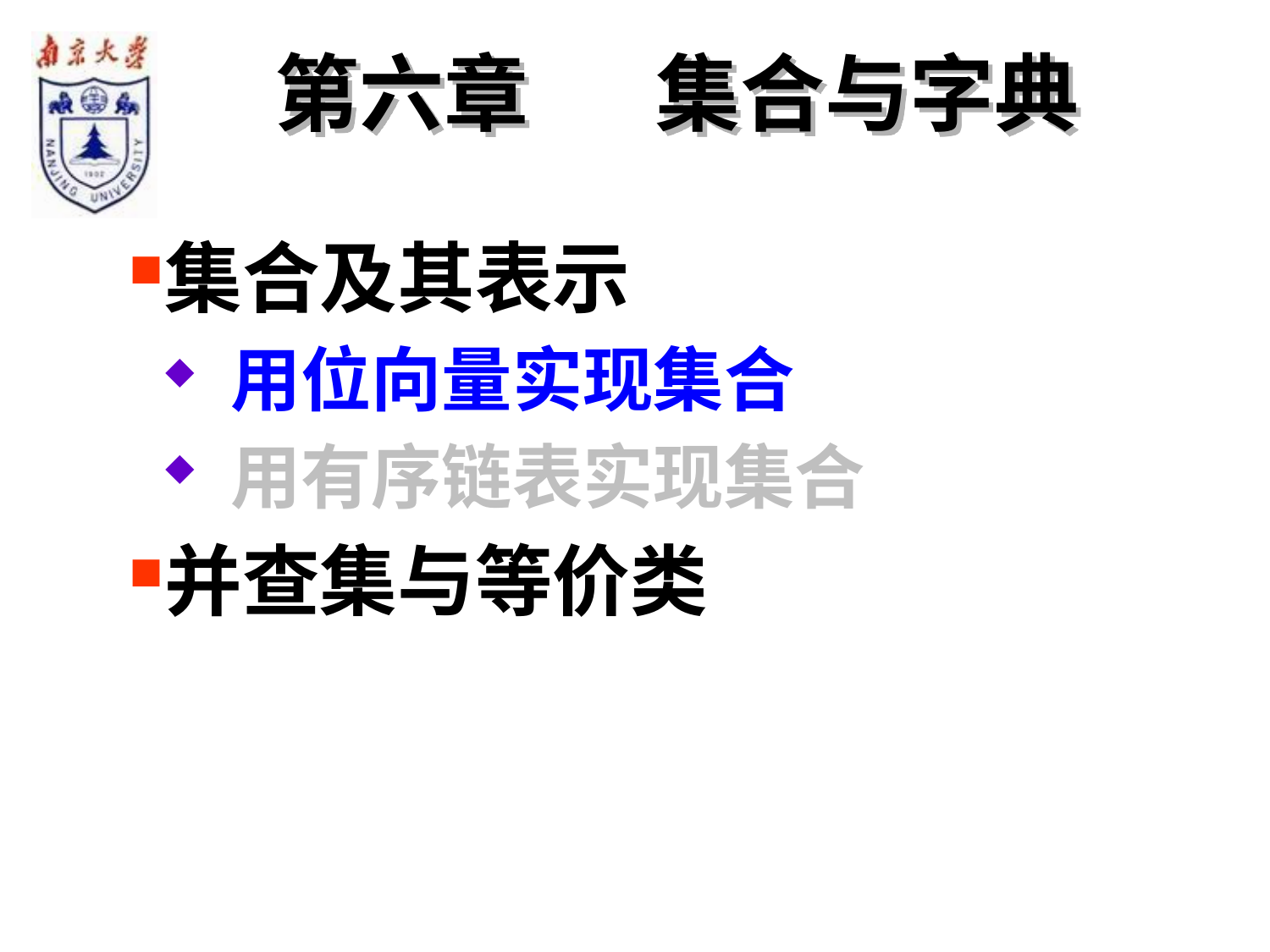

第六章 	集合与字典
集合及其表示
 用位向量实现集合
 用有序链表实现集合
并查集与等价类